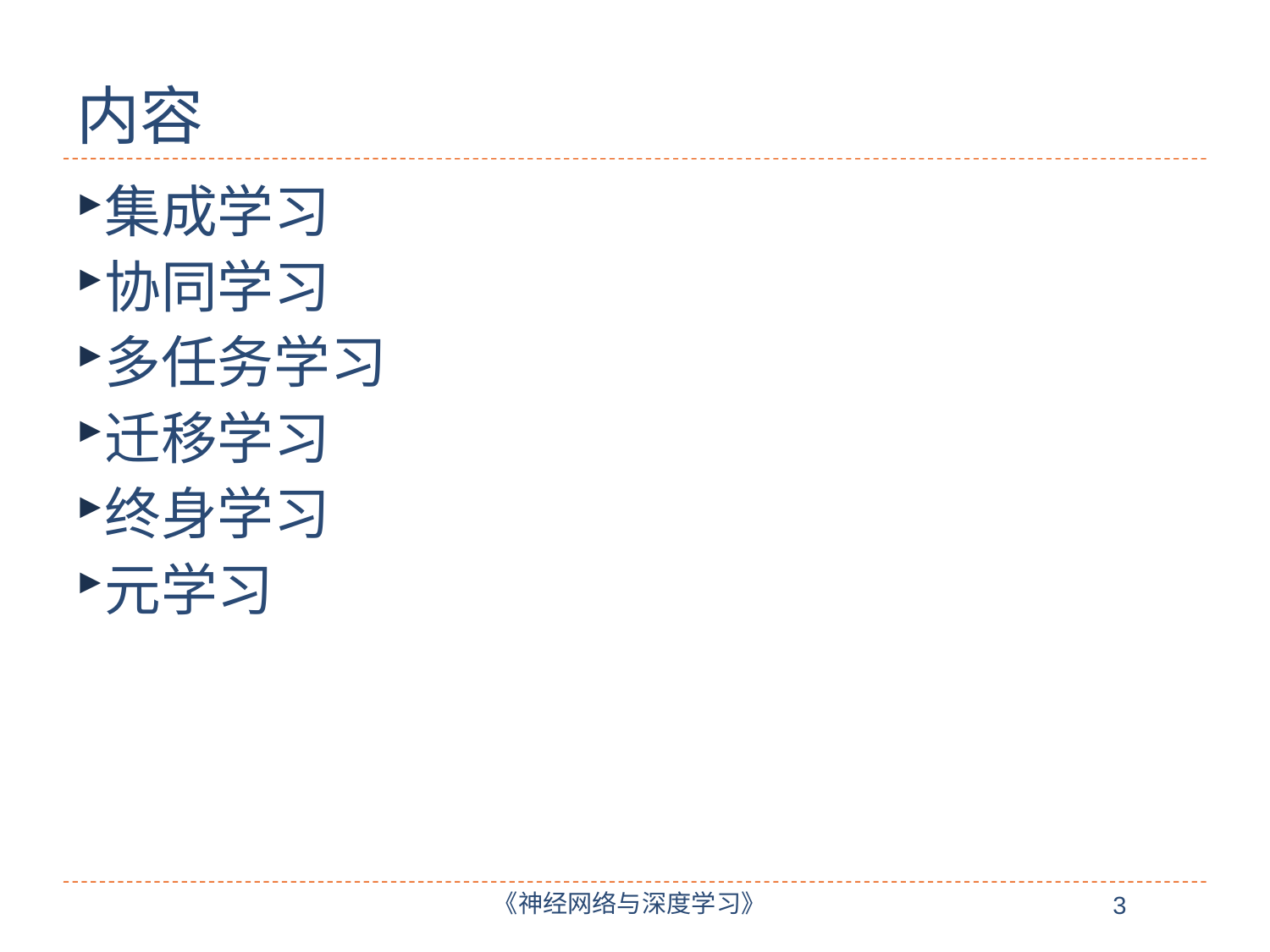

# 内容
集成学习
协同学习
多任务学习
迁移学习
终身学习
元学习